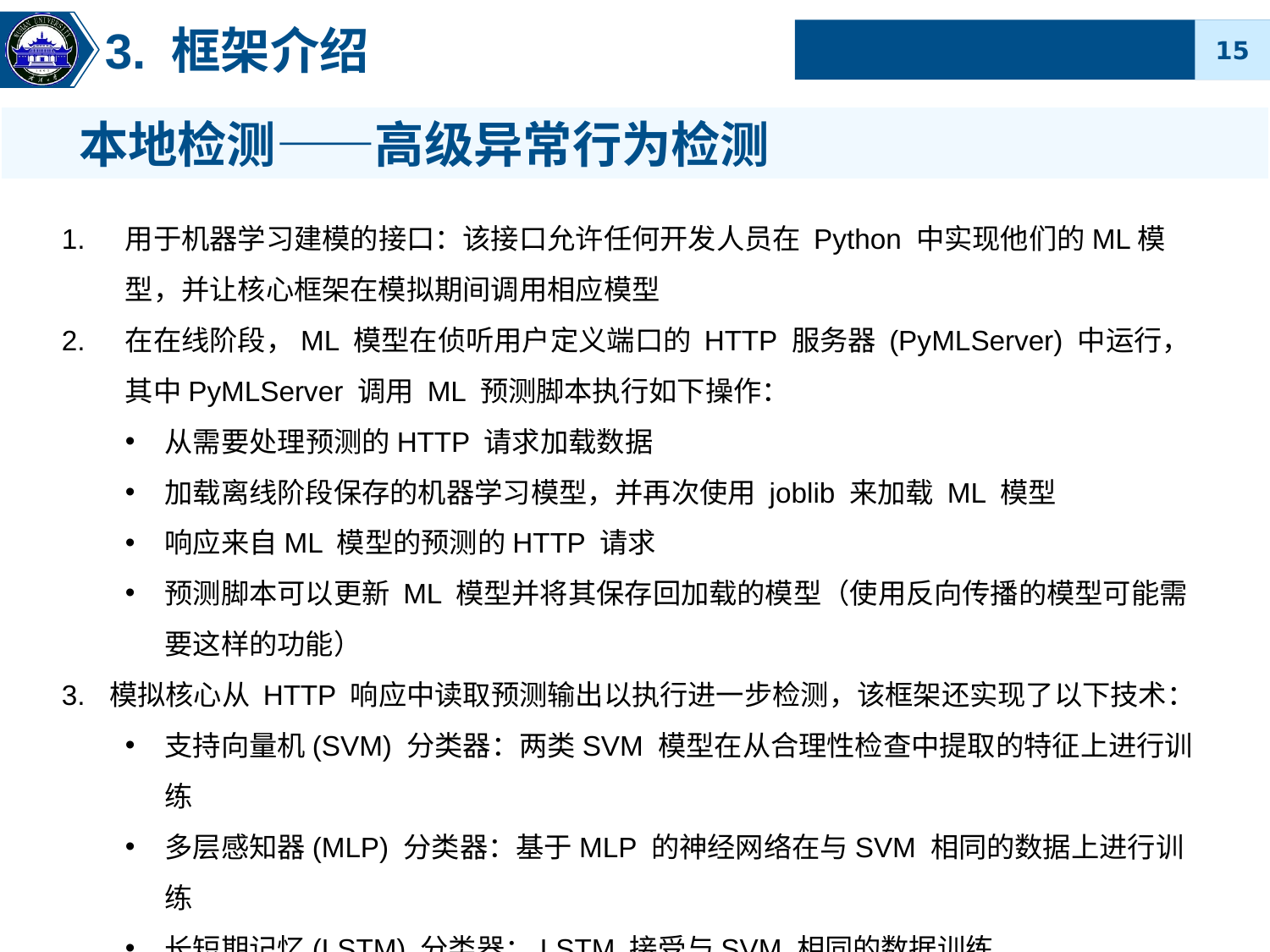

3. 框架介绍
      本地检测——高级异常行为检测
用于机器学习建模的接口：该接口允许任何开发人员在 Python 中实现他们的ML模型，并让核心框架在模拟期间调用相应模型
在在线阶段，ML 模型在侦听用户定义端口的 HTTP 服务器 (PyMLServer) 中运行，其中PyMLServer 调用 ML 预测脚本执行如下操作：
从需要处理预测的HTTP 请求加载数据
加载离线阶段保存的机器学习模型，并再次使用 joblib 来加载 ML 模型
响应来自ML 模型的预测的HTTP 请求
预测脚本可以更新 ML 模型并将其保存回加载的模型（使用反向传播的模型可能需要这样的功能）
模拟核心从 HTTP 响应中读取预测输出以执行进一步检测，该框架还实现了以下技术：
支持向量机(SVM) 分类器：两类SVM 模型在从合理性检查中提取的特征上进行训练
多层感知器(MLP) 分类器：基于MLP 的神经网络在与SVM 相同的数据上进行训练
长短期记忆(LSTM) 分类器：LSTM 接受与SVM 相同的数据训练